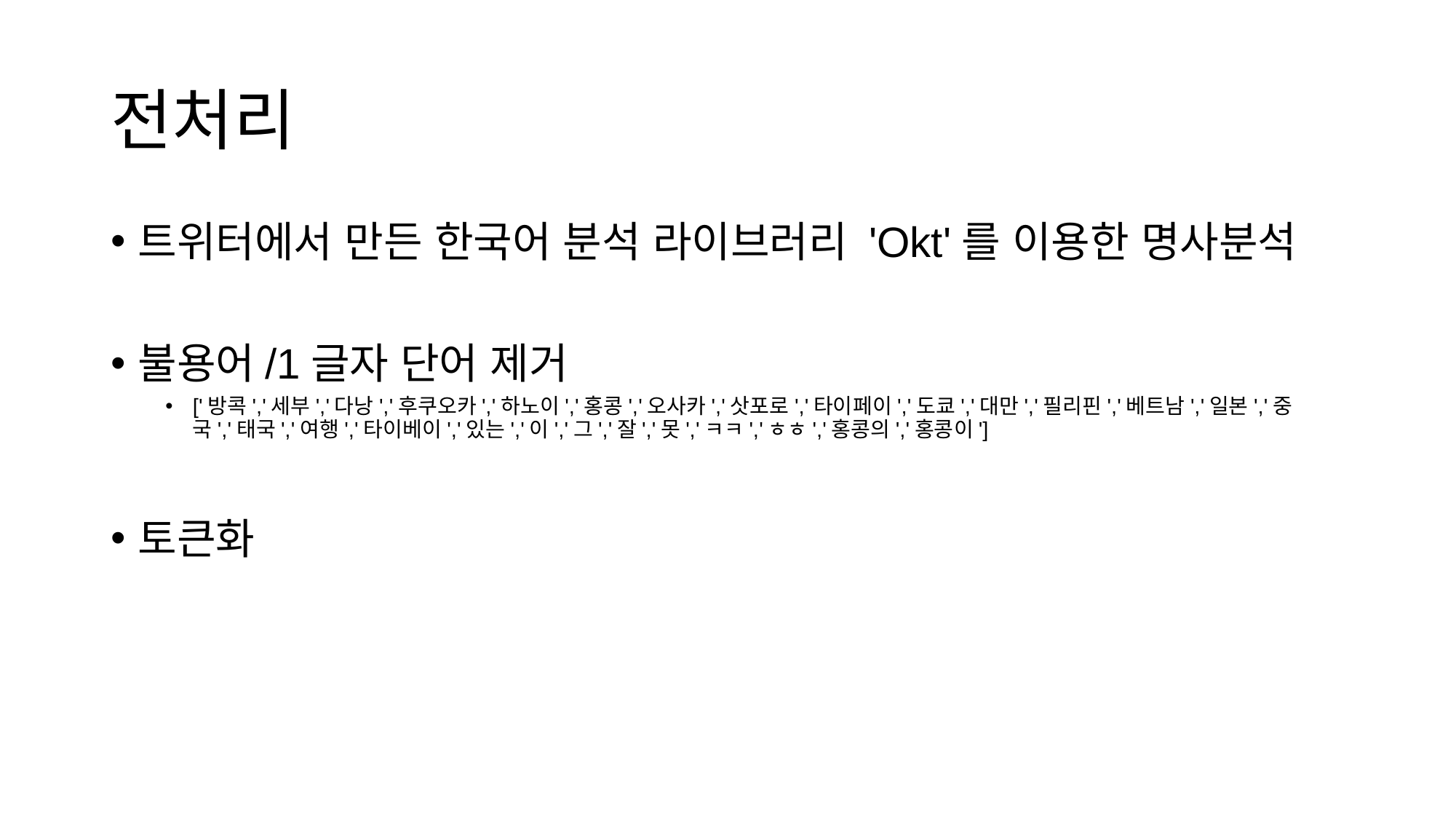

# 전처리
트위터에서 만든 한국어 분석 라이브러리 'Okt'를 이용한 명사분석

불용어/1글자 단어 제거
['방콕','세부','다낭','후쿠오카','하노이','홍콩','오사카','삿포로','타이페이','도쿄','대만','필리핀','베트남','일본','중국','태국','여행','타이베이','있는','이','그','잘','못','ㅋㅋ','ㅎㅎ','홍콩의','홍콩이']

토큰화